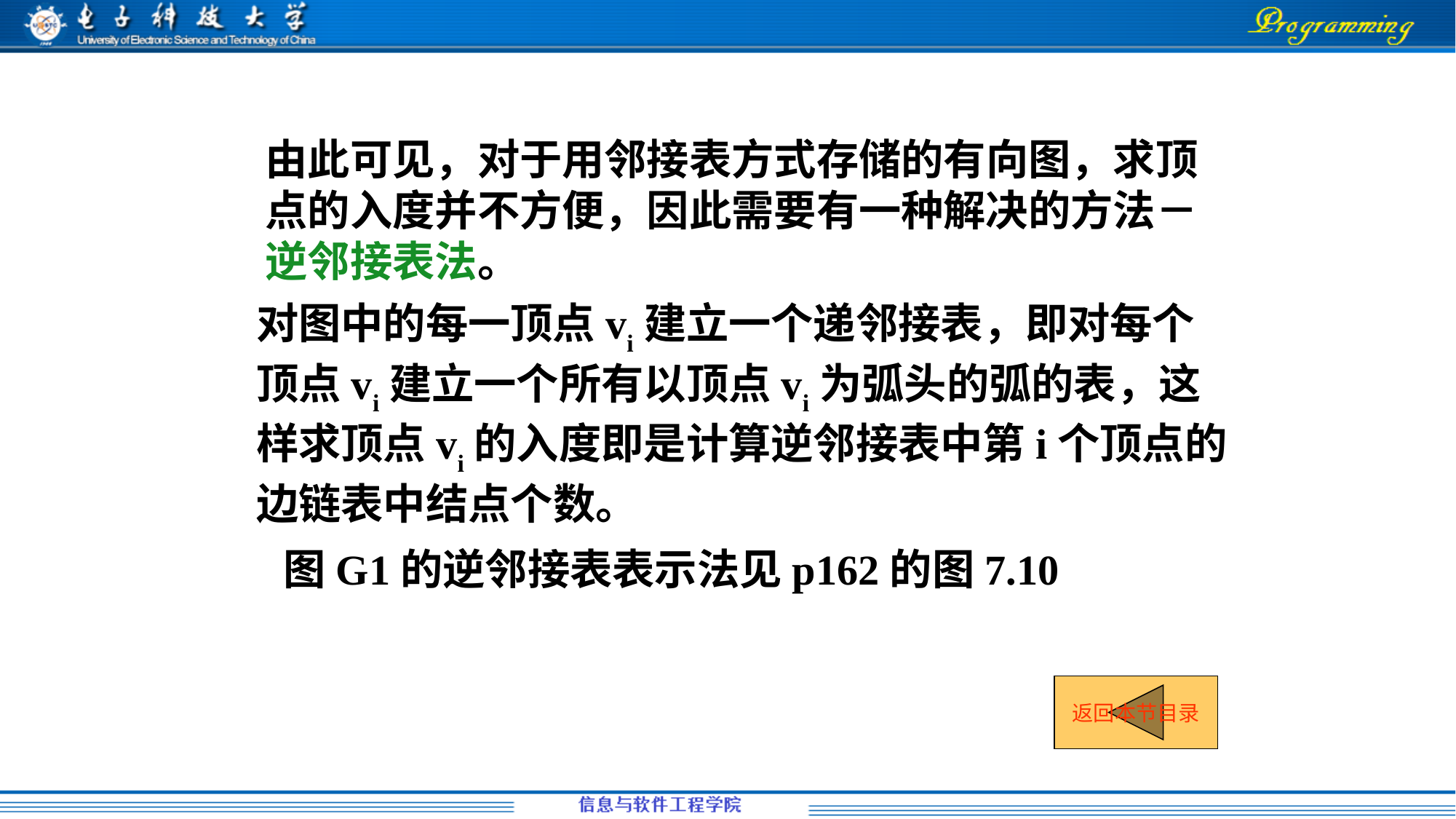

由此可见，对于用邻接表方式存储的有向图，求顶点的入度并不方便，因此需要有一种解决的方法－逆邻接表法。
对图中的每一顶点vi建立一个递邻接表，即对每个顶点vi建立一个所有以顶点vi为弧头的弧的表，这样求顶点vi的入度即是计算逆邻接表中第i个顶点的边链表中结点个数。
图G1的逆邻接表表示法见p162的图7.10
返回本节目录